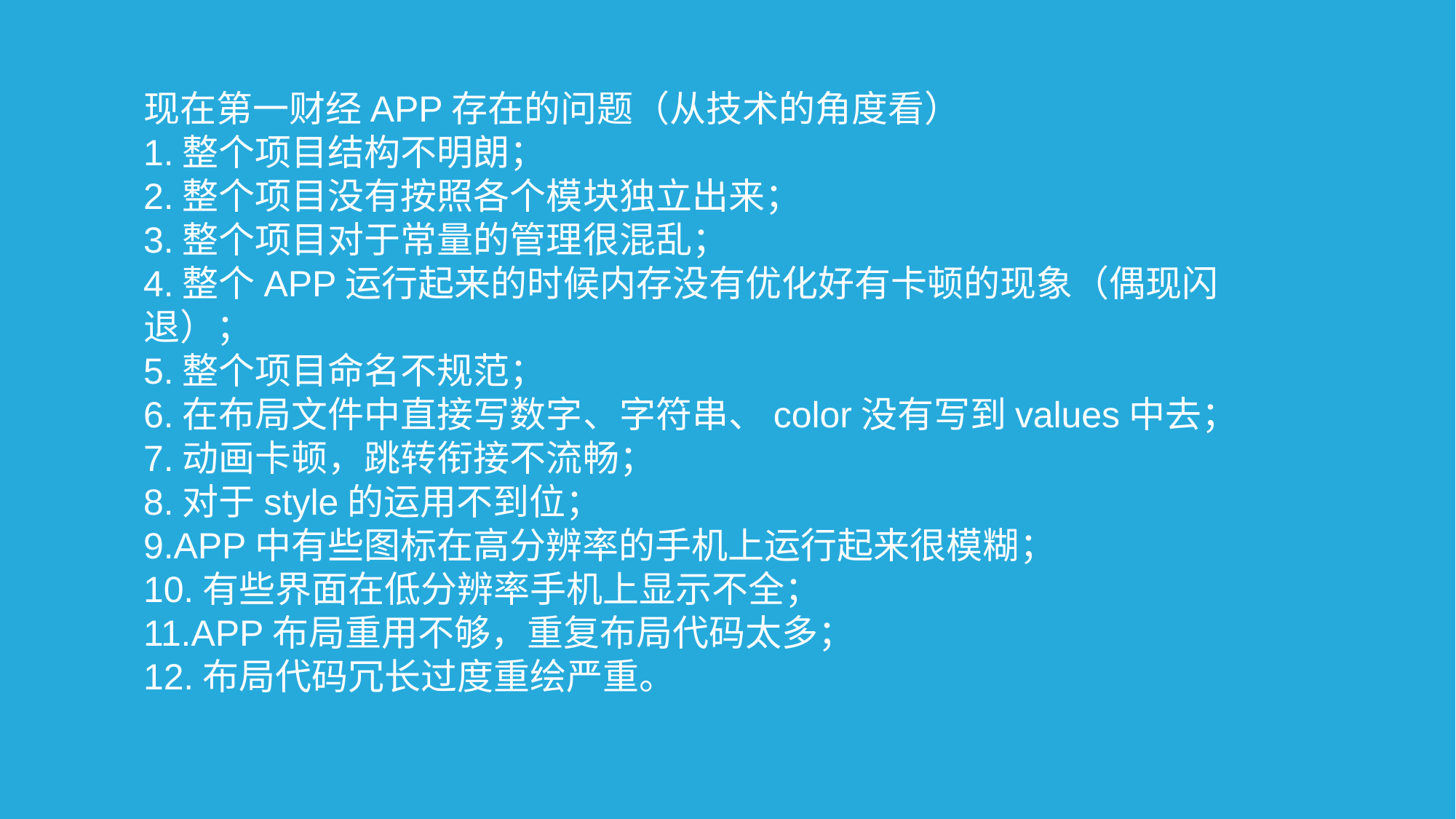

现在第一财经APP存在的问题（从技术的角度看）
1.整个项目结构不明朗；
2.整个项目没有按照各个模块独立出来；
3.整个项目对于常量的管理很混乱；
4.整个APP运行起来的时候内存没有优化好有卡顿的现象（偶现闪退）；
5.整个项目命名不规范；
6.在布局文件中直接写数字、字符串、color没有写到values中去；
7.动画卡顿，跳转衔接不流畅；
8.对于style的运用不到位；
9.APP中有些图标在高分辨率的手机上运行起来很模糊；
10.有些界面在低分辨率手机上显示不全；
11.APP布局重用不够，重复布局代码太多；
12.布局代码冗长过度重绘严重。